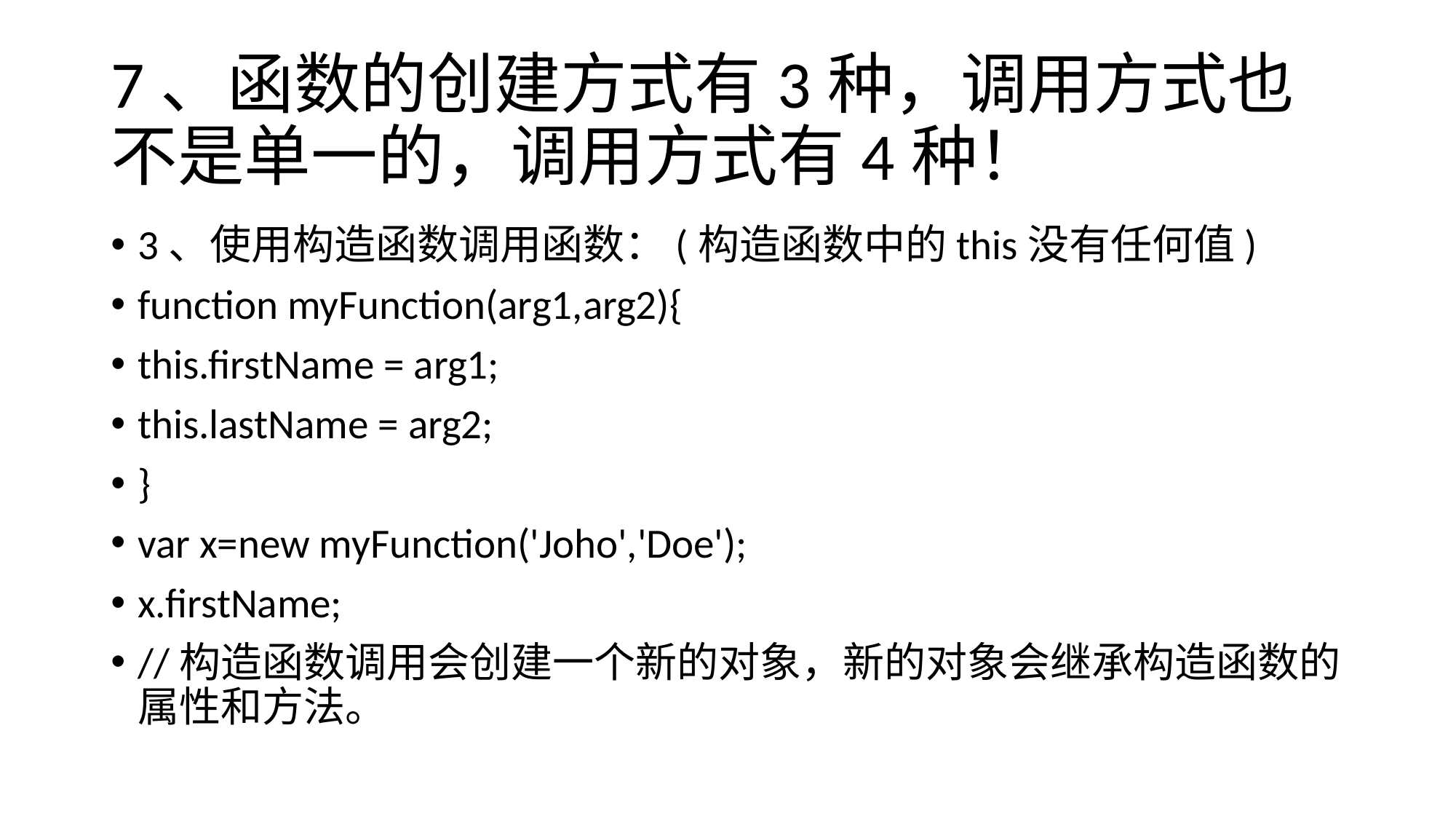

# 7、函数的创建方式有3种，调用方式也不是单一的，调用方式有4种！
3、使用构造函数调用函数：(构造函数中的this没有任何值)
function myFunction(arg1,arg2){
this.firstName = arg1;
this.lastName = arg2;
}
var x=new myFunction('Joho','Doe');
x.firstName;
//构造函数调用会创建一个新的对象，新的对象会继承构造函数的属性和方法。